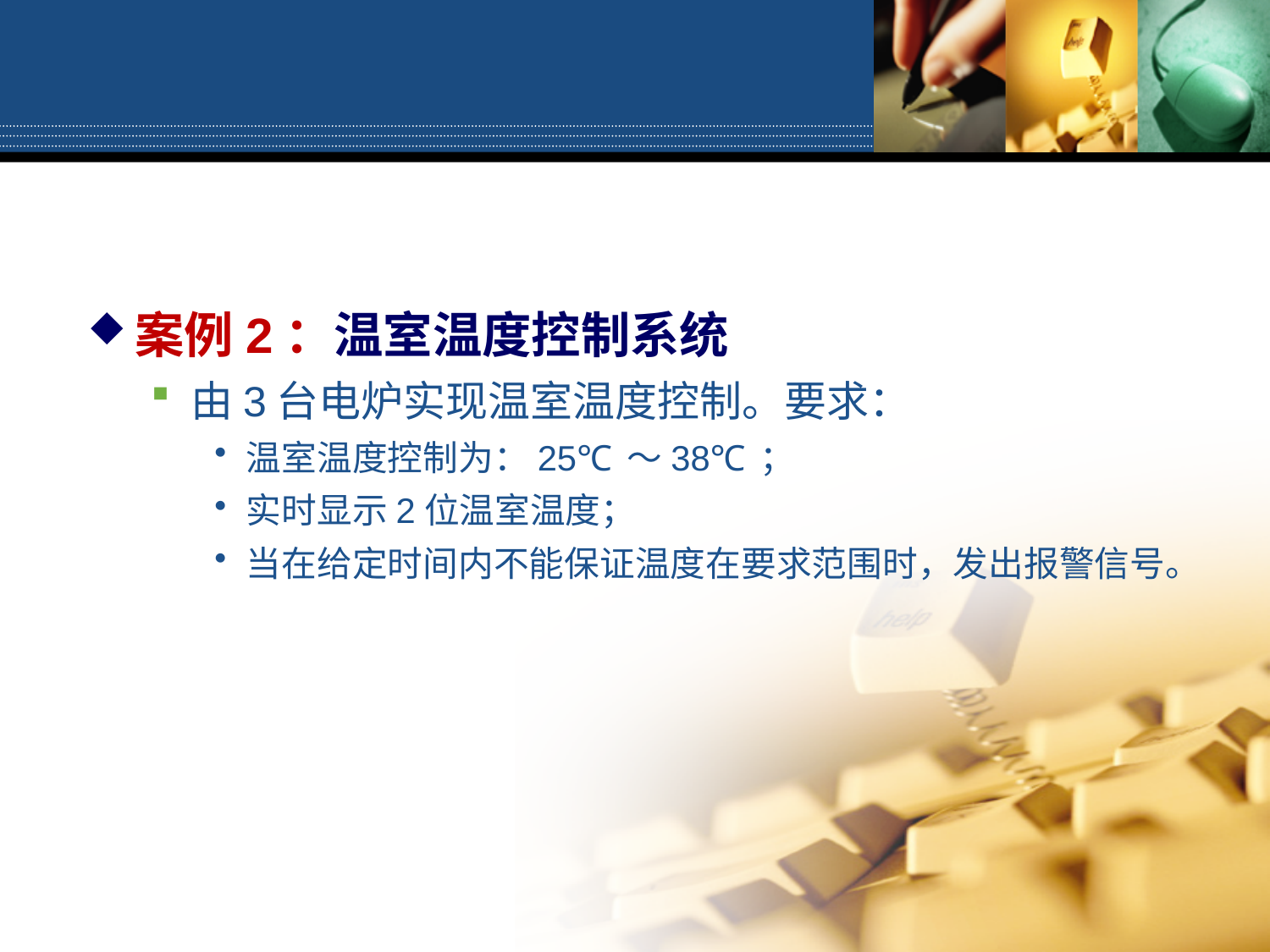

#
案例2：温室温度控制系统
由3台电炉实现温室温度控制。要求：
温室温度控制为：25℃～38℃；
实时显示2位温室温度；
当在给定时间内不能保证温度在要求范围时，发出报警信号。

4